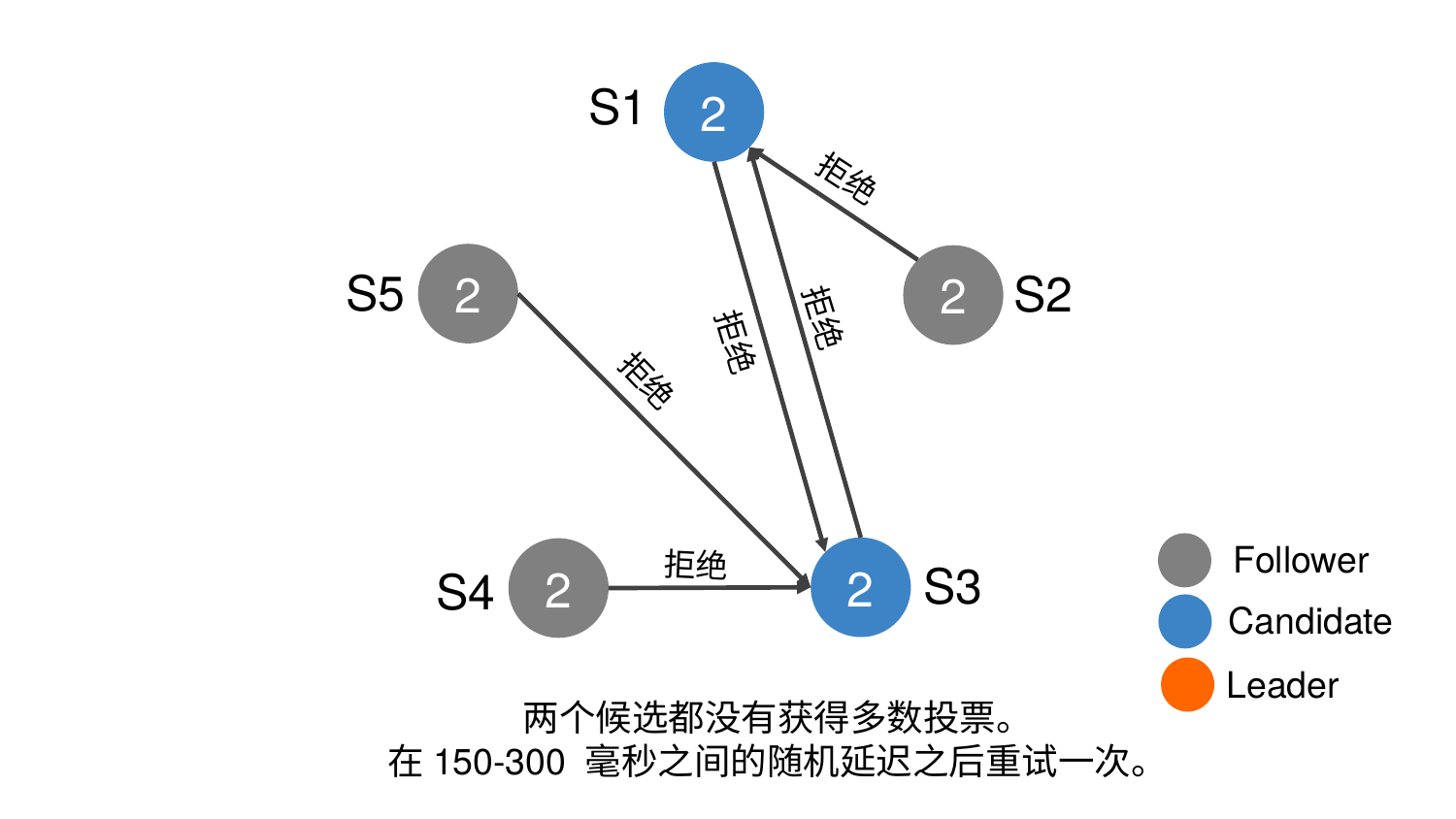

2
S1
拒绝
2
2
S5
S2
拒绝
拒绝
拒绝
Follower

2
拒绝
2
S3
S4
Candidate

Leader

两个候选都没有获得多数投票。
在150-300 毫秒之间的随机延迟之后重试一次。